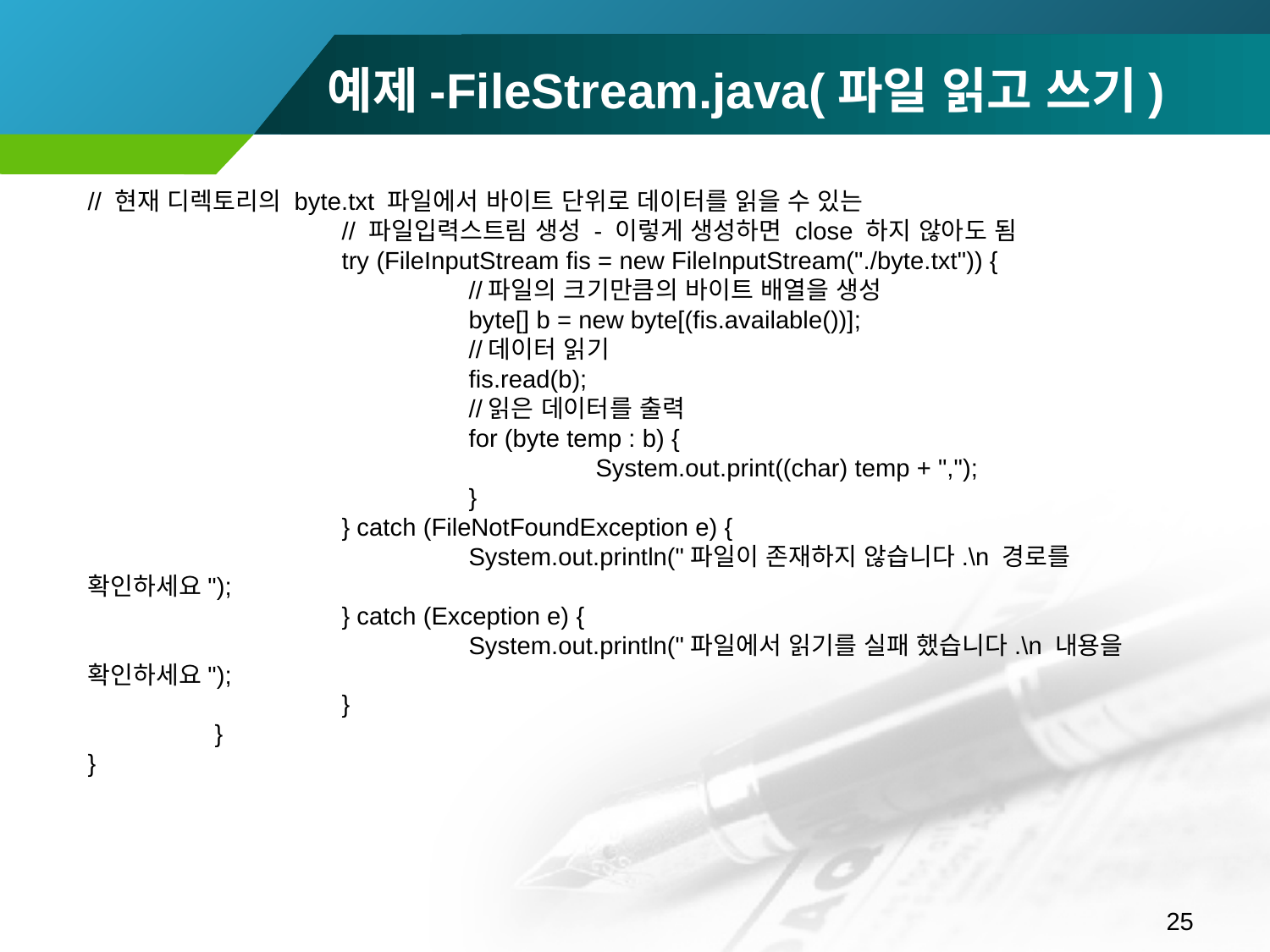

예제-FileStream.java(파일 읽고 쓰기)
// 현재 디렉토리의 byte.txt 파일에서 바이트 단위로 데이터를 읽을 수 있는
		// 파일입력스트림 생성 - 이렇게 생성하면 close 하지 않아도 됨
		try (FileInputStream fis = new FileInputStream("./byte.txt")) {
			//파일의 크기만큼의 바이트 배열을 생성
			byte[] b = new byte[(fis.available())];
			//데이터 읽기
			fis.read(b);
			//읽은 데이터를 출력
			for (byte temp : b) {
				System.out.print((char) temp + ",");
			}
		} catch (FileNotFoundException e) {
			System.out.println("파일이 존재하지 않습니다.\n 경로를 확인하세요");
		} catch (Exception e) {
			System.out.println("파일에서 읽기를 실패 했습니다.\n 내용을 확인하세요");
		}
	}
}
25